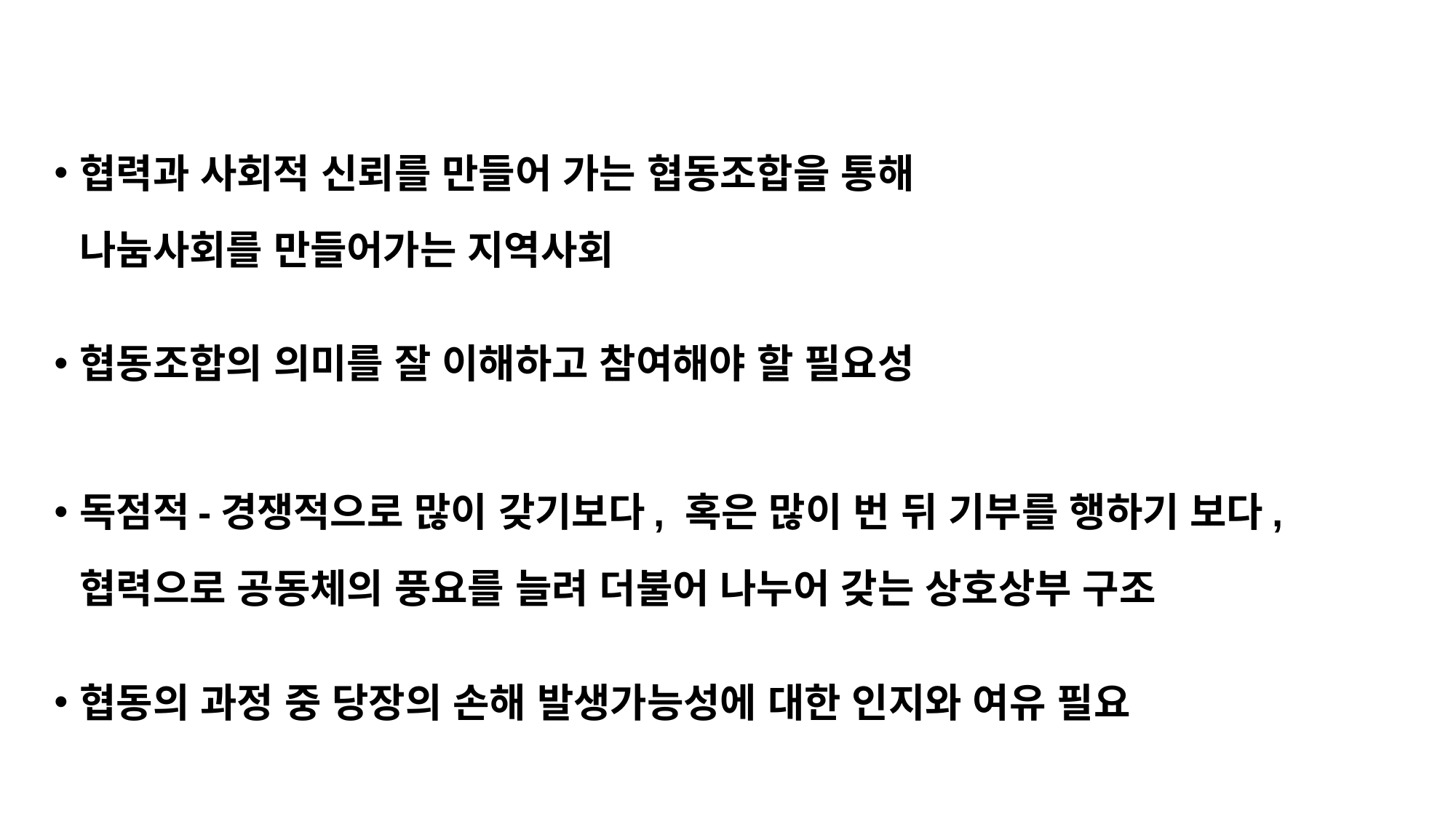

협력과 사회적 신뢰를 만들어 가는 협동조합을 통해
나눔사회를 만들어가는 지역사회

협동조합의 의미를 잘 이해하고 참여해야 할 필요성

독점적-경쟁적으로 많이 갖기보다, 혹은 많이 번 뒤 기부를 행하기 보다,
협력으로 공동체의 풍요를 늘려 더불어 나누어 갖는 상호상부 구조

협동의 과정 중 당장의 손해 발생가능성에 대한 인지와 여유 필요